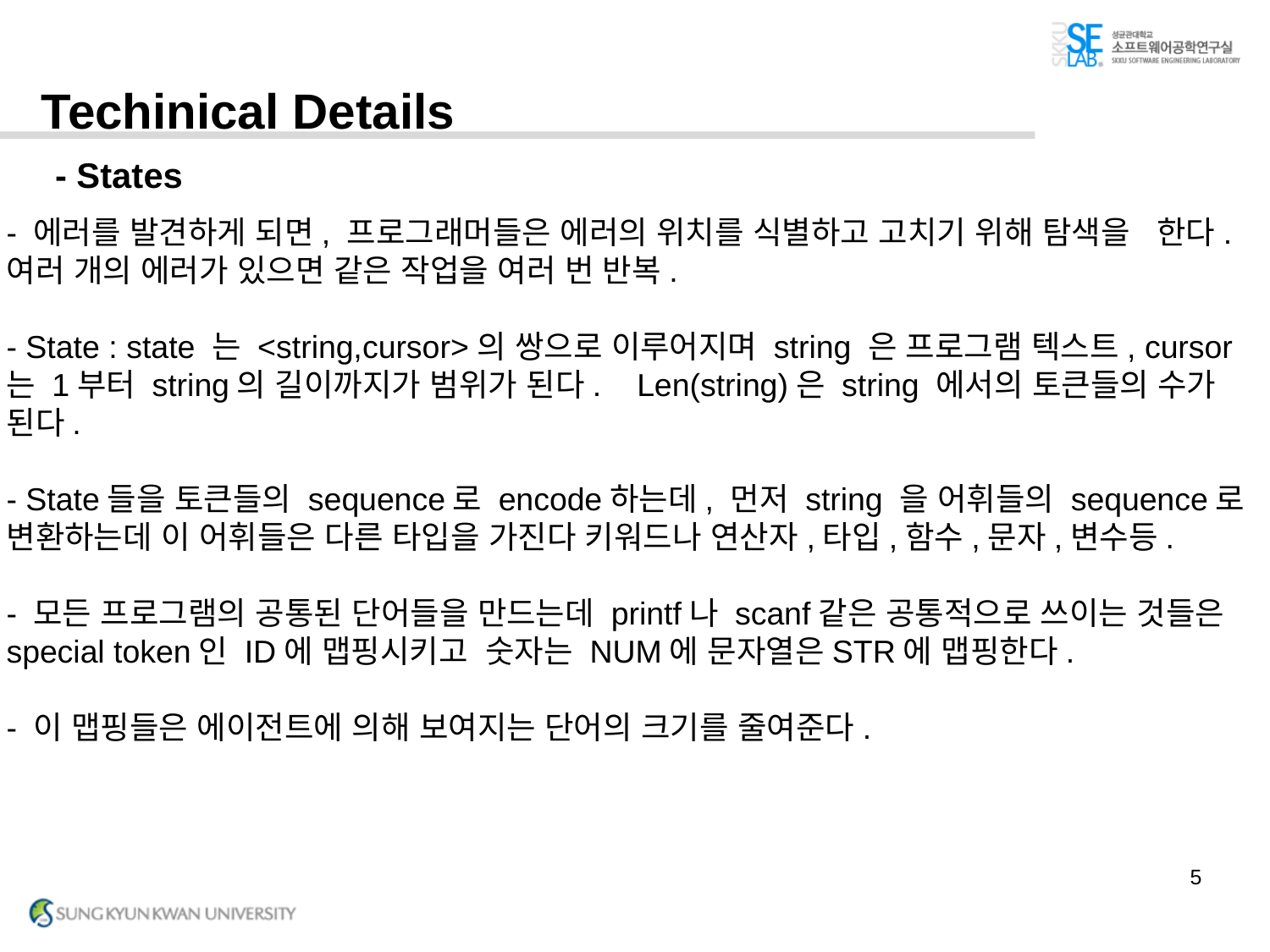

# Techinical Details - States
- 에러를 발견하게 되면, 프로그래머들은 에러의 위치를 식별하고 고치기 위해 탐색을   한다. 여러 개의 에러가 있으면 같은 작업을 여러 번 반복.

- State : state 는 <string,cursor>의 쌍으로 이루어지며 string 은 프로그램 텍스트, cursor는 1부터 string의 길이까지가 범위가 된다.    Len(string)은 string 에서의 토큰들의 수가 된다.

- State들을 토큰들의 sequence로 encode하는데, 먼저 string 을 어휘들의 sequence로 변환하는데 이 어휘들은 다른 타입을 가진다 키워드나 연산자,타입,함수,문자,변수등.

- 모든 프로그램의 공통된 단어들을 만드는데 printf나 scanf같은 공통적으로 쓰이는 것들은 special token인 ID에 맵핑시키고  숫자는 NUM에 문자열은STR에 맵핑한다.

- 이 맵핑들은 에이전트에 의해 보여지는 단어의 크기를 줄여준다.
5